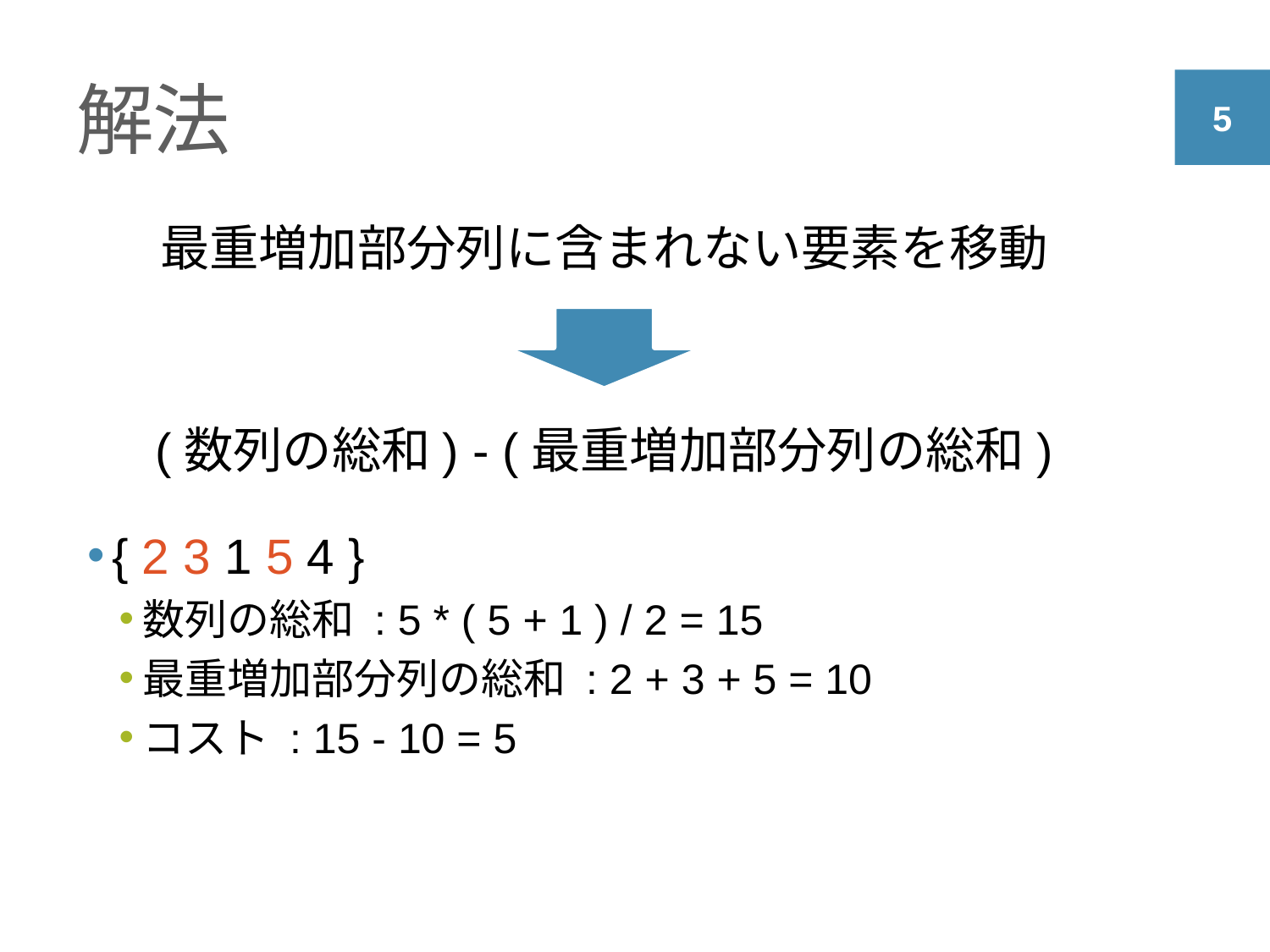

# 解法
最重増加部分列に含まれない要素を移動

(数列の総和) - (最重増加部分列の総和)
{ 2 3 1 5 4 }
数列の総和 : 5 * ( 5 + 1 ) / 2 = 15
最重増加部分列の総和 : 2 + 3 + 5 = 10
コスト : 15 - 10 = 5